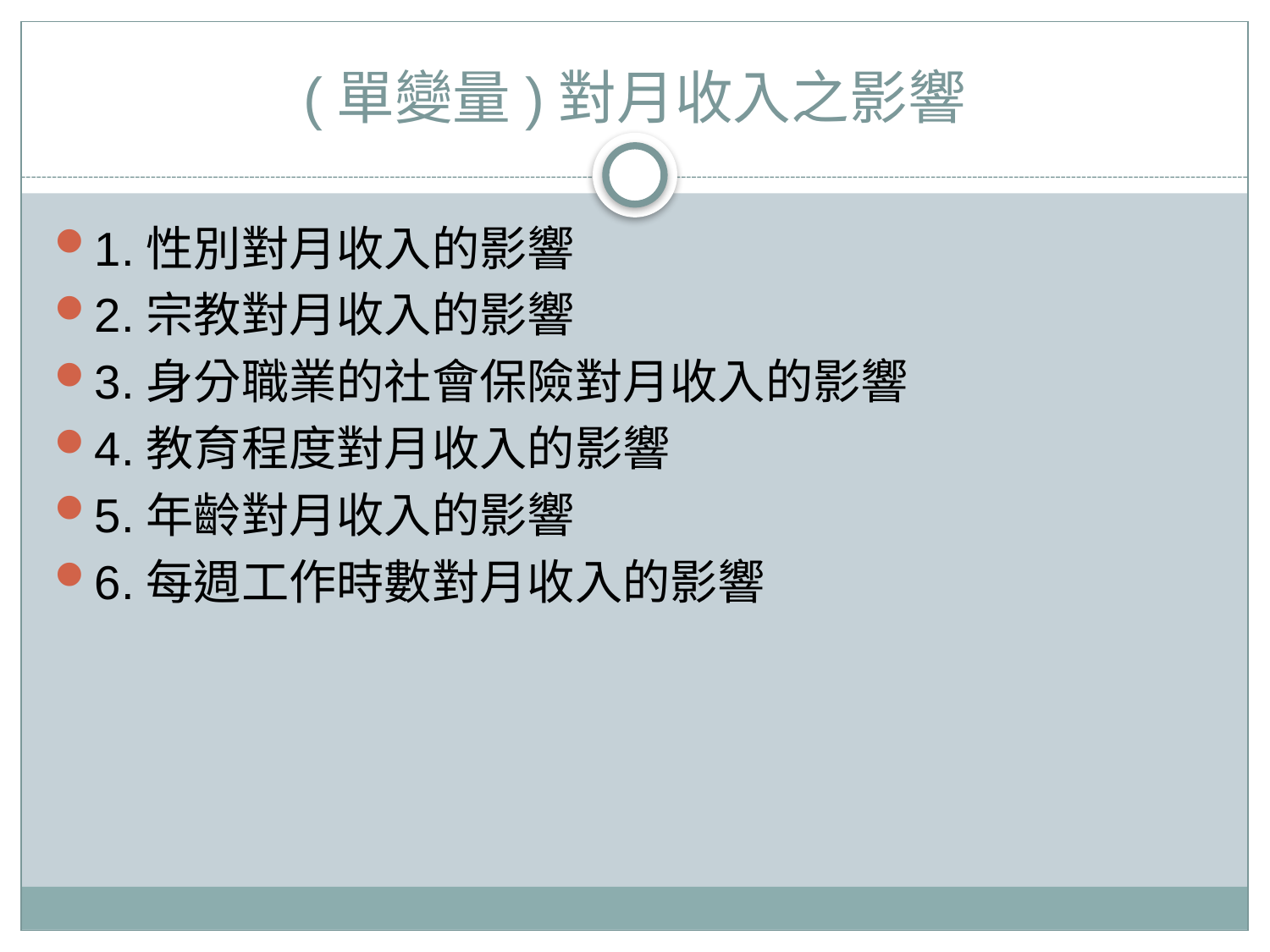

# (單變量)對月收入之影響
1.性別對月收入的影響
2.宗教對月收入的影響
3.身分職業的社會保險對月收入的影響
4.教育程度對月收入的影響
5.年齡對月收入的影響
6.每週工作時數對月收入的影響